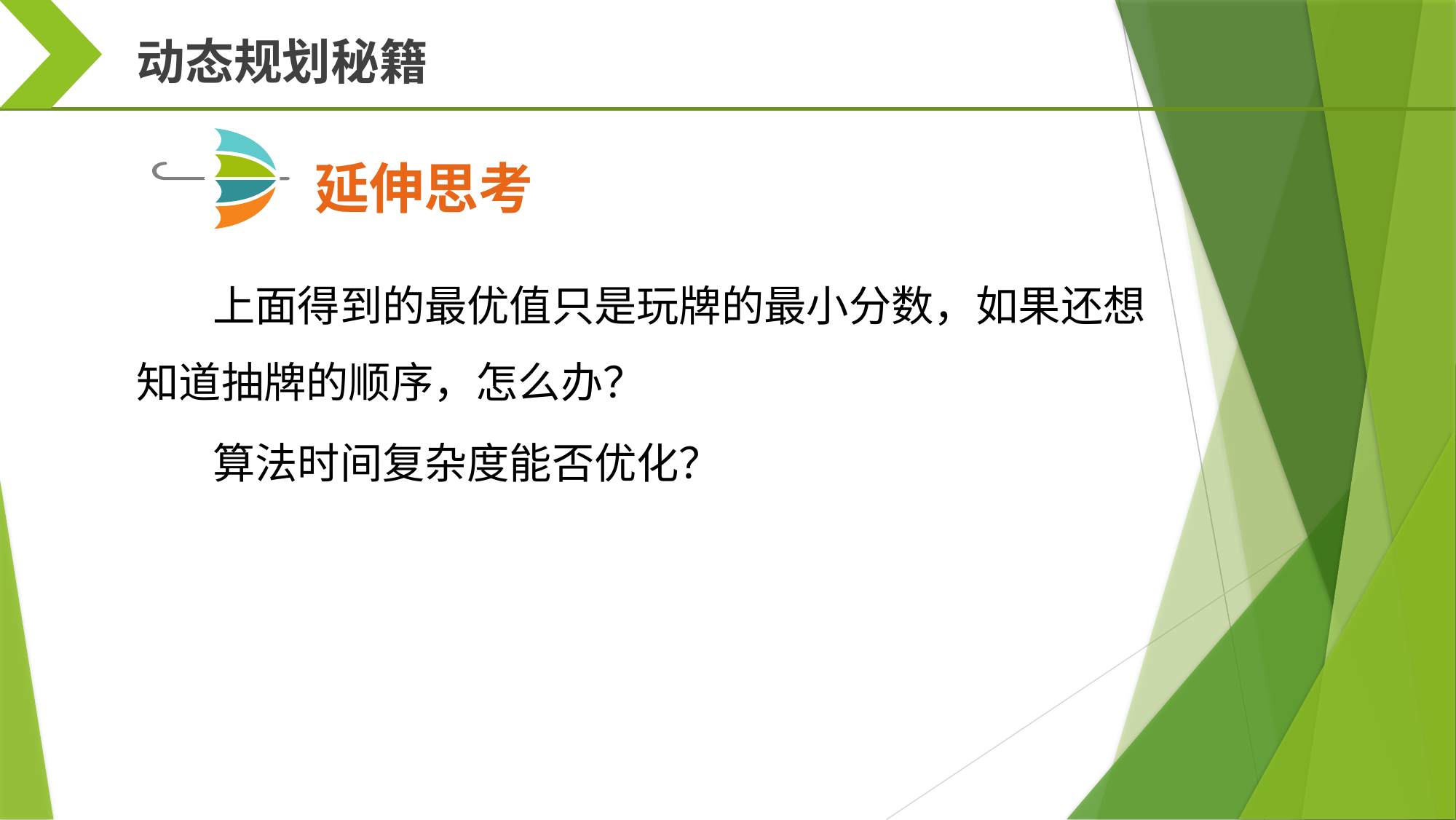

动态规划秘籍

延伸思考
上面得到的最优值只是玩牌的最小分数，如果还想知道抽牌的顺序，怎么办？
算法时间复杂度能否优化？